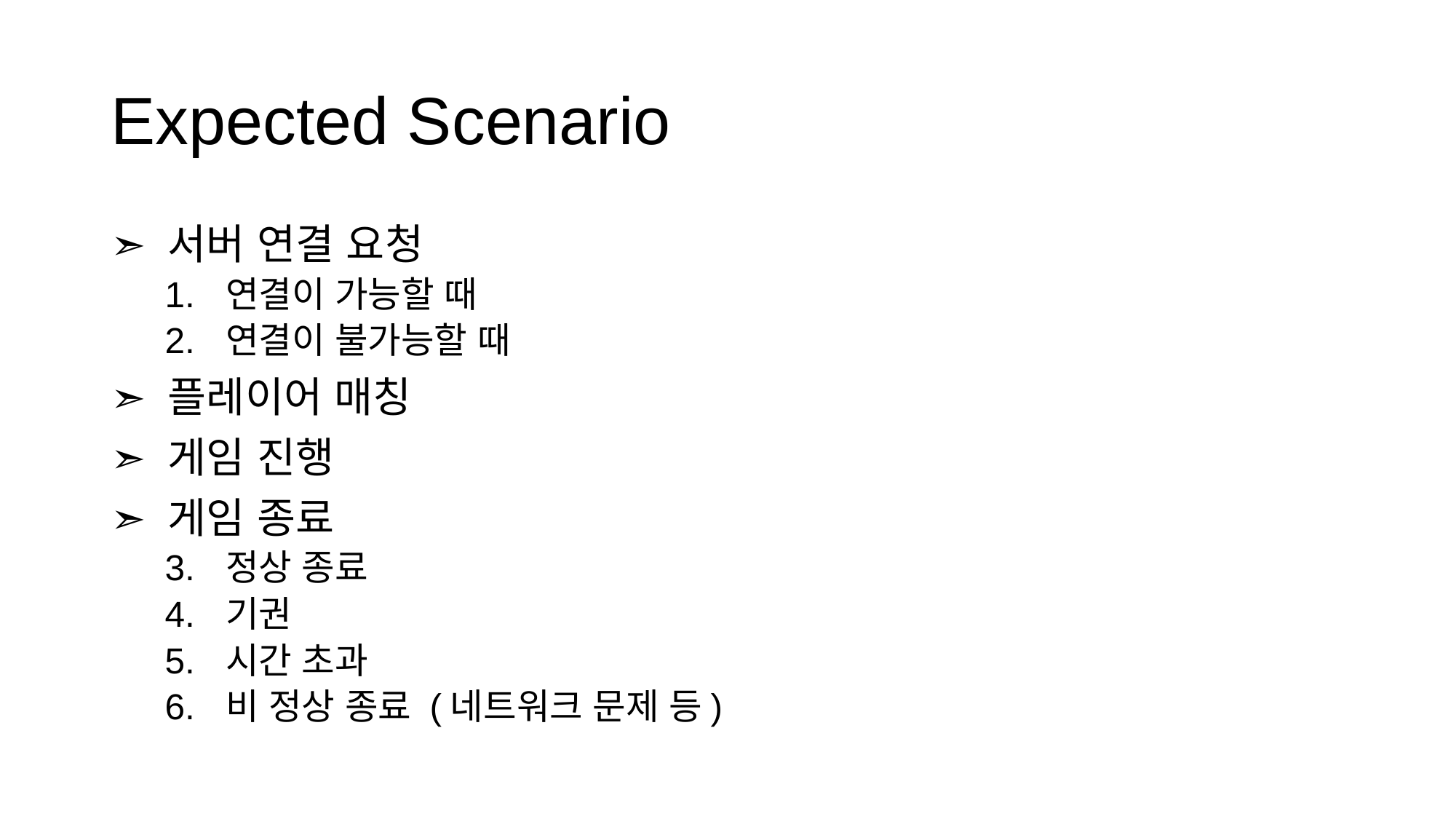

# Expected Scenario
➣ 서버 연결 요청
연결이 가능할 때
연결이 불가능할 때
➣ 플레이어 매칭
➣ 게임 진행
➣ 게임 종료
정상 종료
기권
시간 초과
비 정상 종료 (네트워크 문제 등)